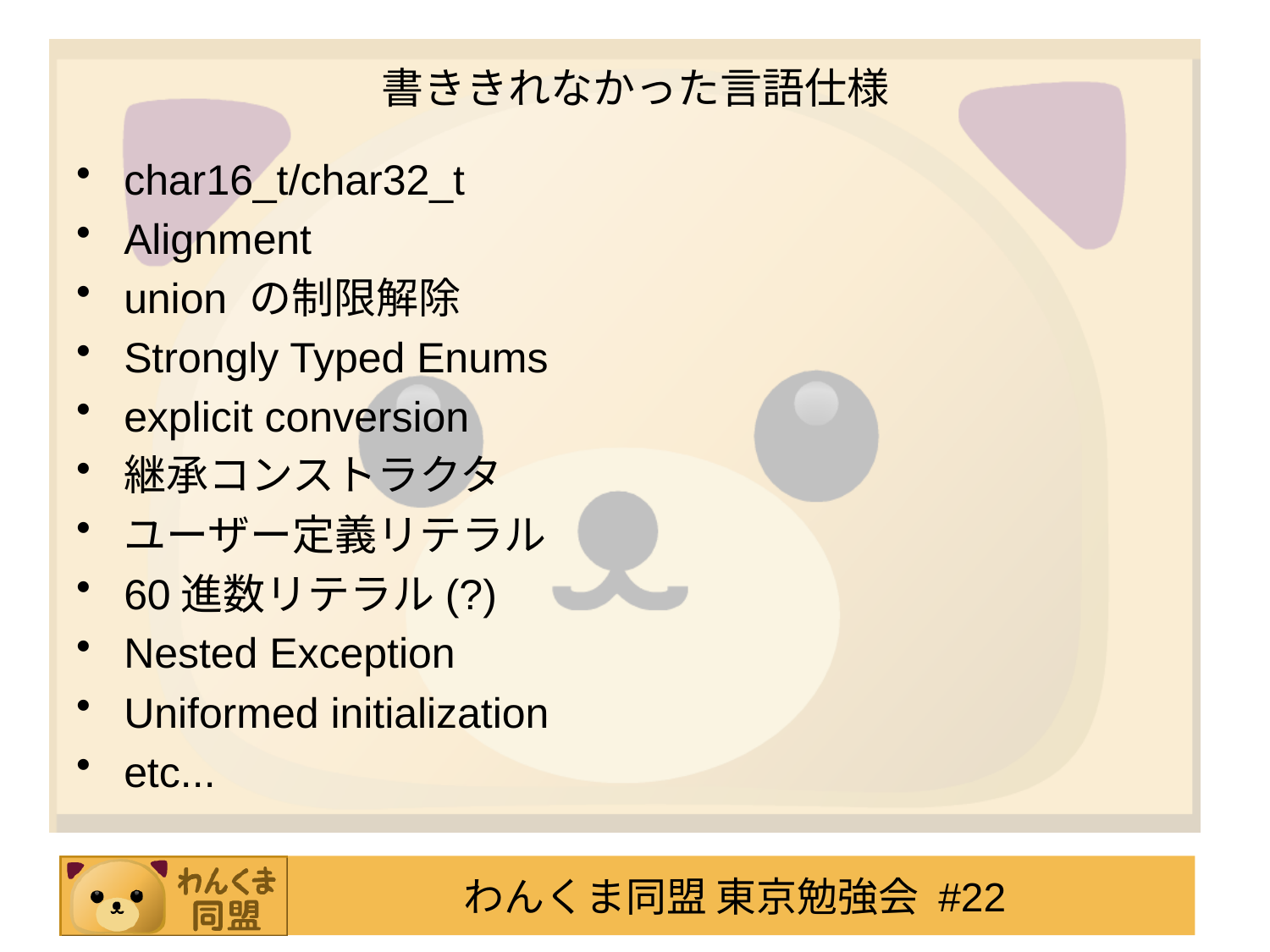

# 書ききれなかった言語仕様
char16_t/char32_t
Alignment
union の制限解除
Strongly Typed Enums
explicit conversion
継承コンストラクタ
ユーザー定義リテラル
60進数リテラル(?)
Nested Exception
Uniformed initialization
etc...